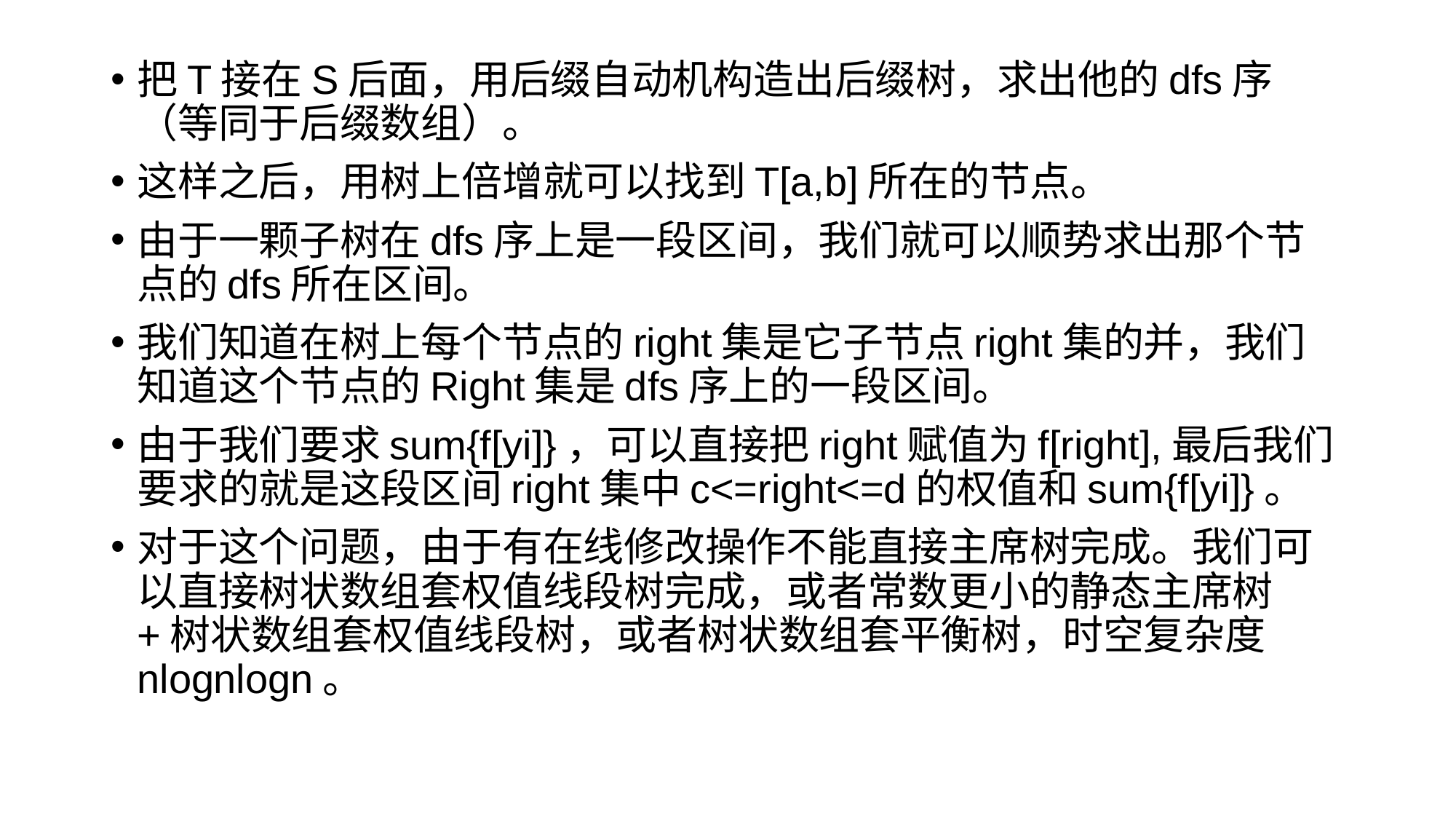

把T接在S后面，用后缀自动机构造出后缀树，求出他的dfs序（等同于后缀数组）。
这样之后，用树上倍增就可以找到T[a,b]所在的节点。
由于一颗子树在dfs序上是一段区间，我们就可以顺势求出那个节点的dfs所在区间。
我们知道在树上每个节点的right集是它子节点right集的并，我们知道这个节点的Right集是dfs序上的一段区间。
由于我们要求sum{f[yi]}，可以直接把right赋值为f[right],最后我们要求的就是这段区间right集中c<=right<=d的权值和sum{f[yi]}。
对于这个问题，由于有在线修改操作不能直接主席树完成。我们可以直接树状数组套权值线段树完成，或者常数更小的静态主席树+树状数组套权值线段树，或者树状数组套平衡树，时空复杂度nlognlogn。